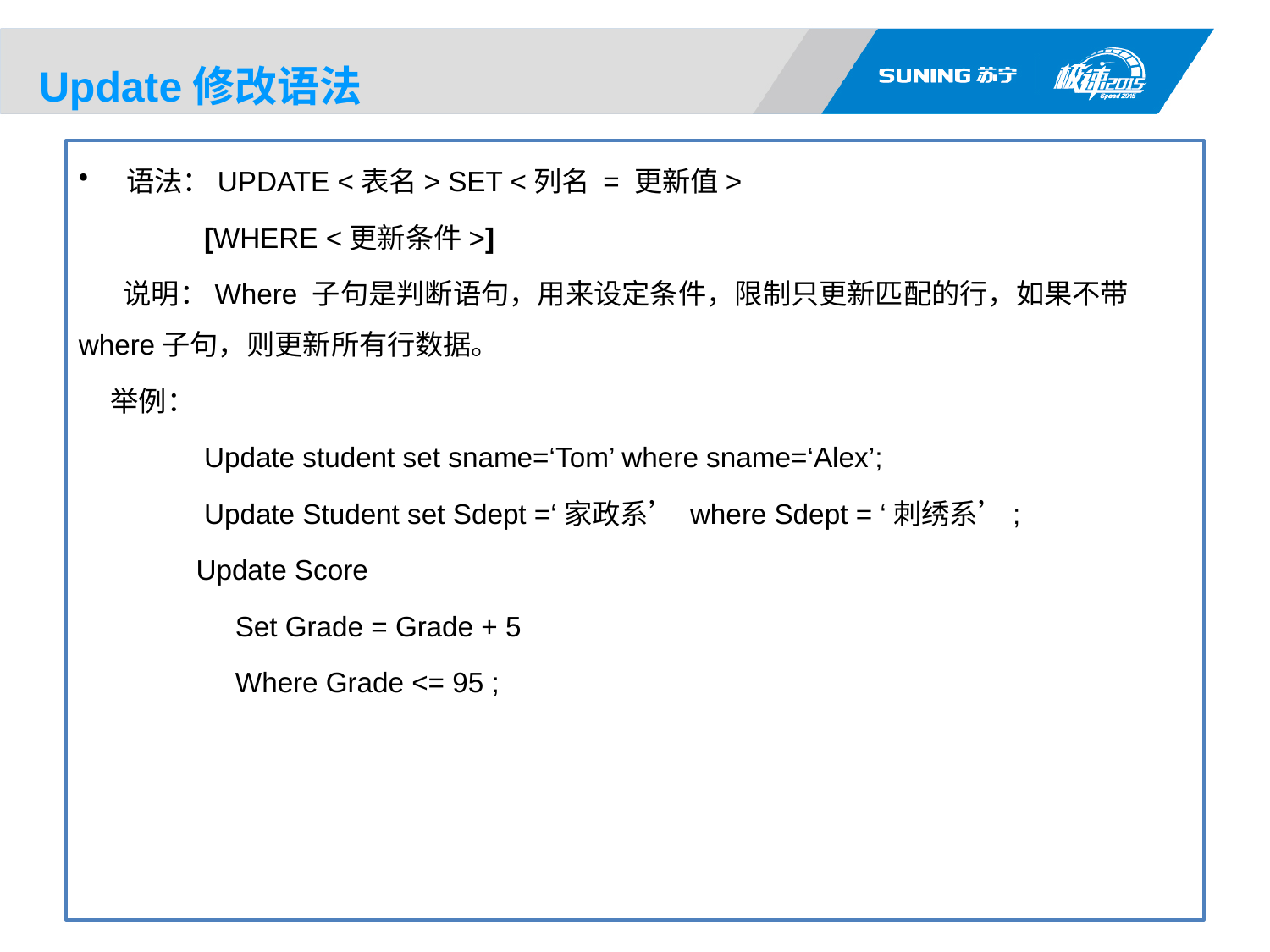

# Update修改语法
语法：UPDATE <表名> SET <列名 = 更新值>
                [WHERE <更新条件>]
      说明：Where 子句是判断语句，用来设定条件，限制只更新匹配的行，如果不带where子句，则更新所有行数据。
    举例：
                Update student set sname=‘Tom’ where sname=‘Alex’;
                Update Student set Sdept =‘家政系’ where Sdept = ‘刺绣系’;
               Update Score
                    Set Grade = Grade + 5
                    Where Grade <= 95 ;